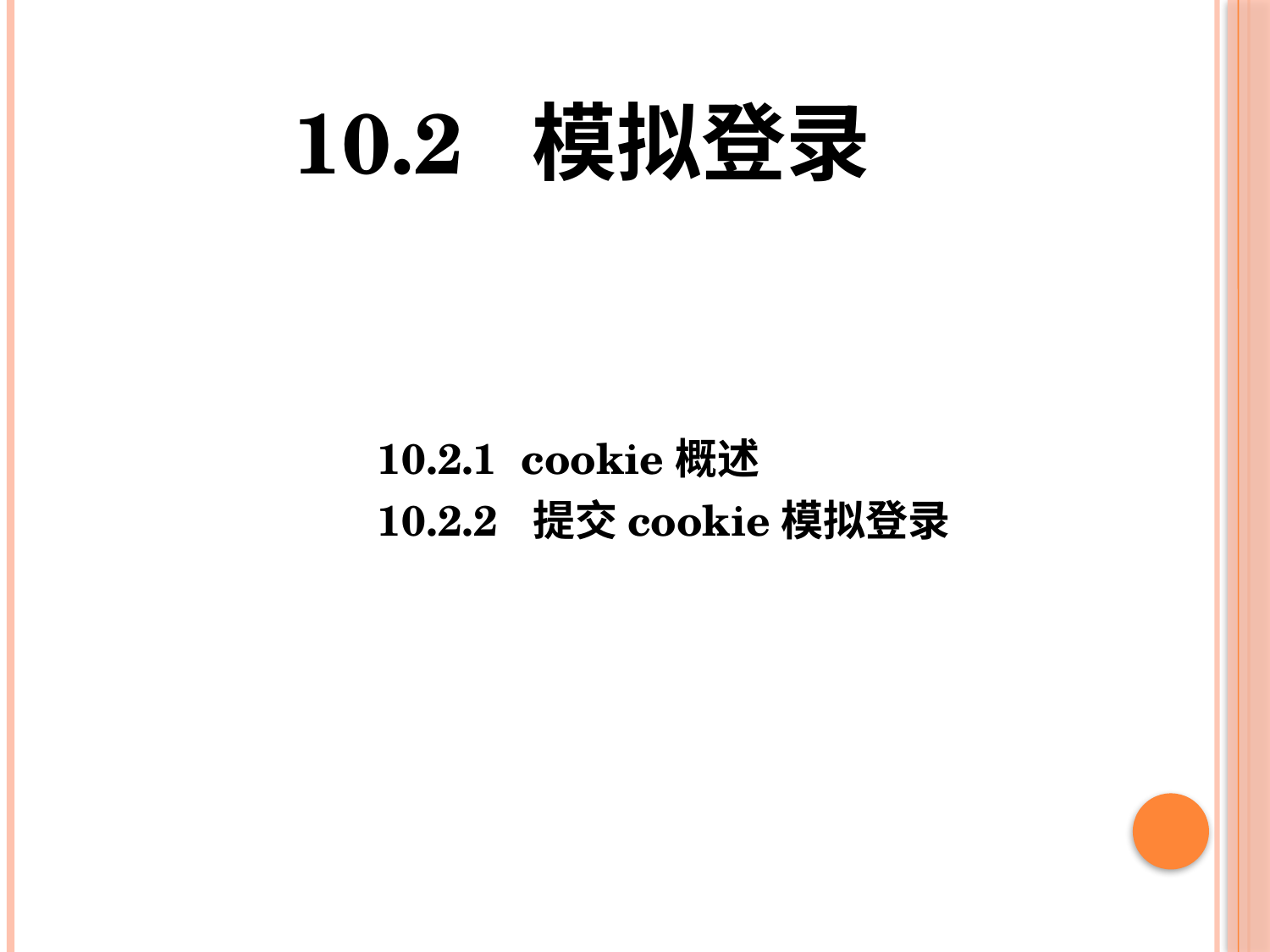

# 10.2  模拟登录
10.2.1  cookie概述
10.2.2  提交cookie模拟登录